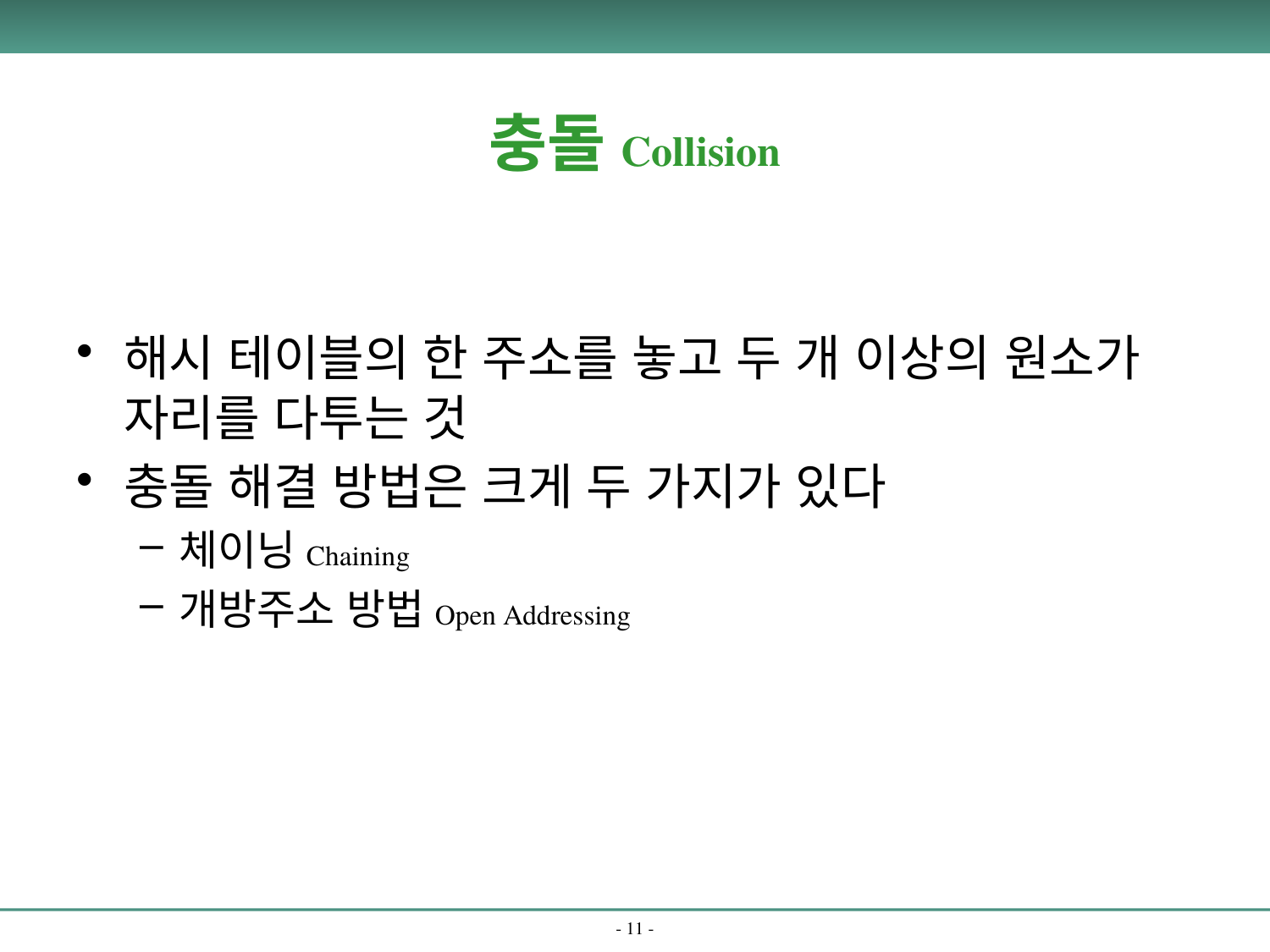

# 충돌Collision
해시 테이블의 한 주소를 놓고 두 개 이상의 원소가 자리를 다투는 것
충돌 해결 방법은 크게 두 가지가 있다
체이닝Chaining
개방주소 방법Open Addressing